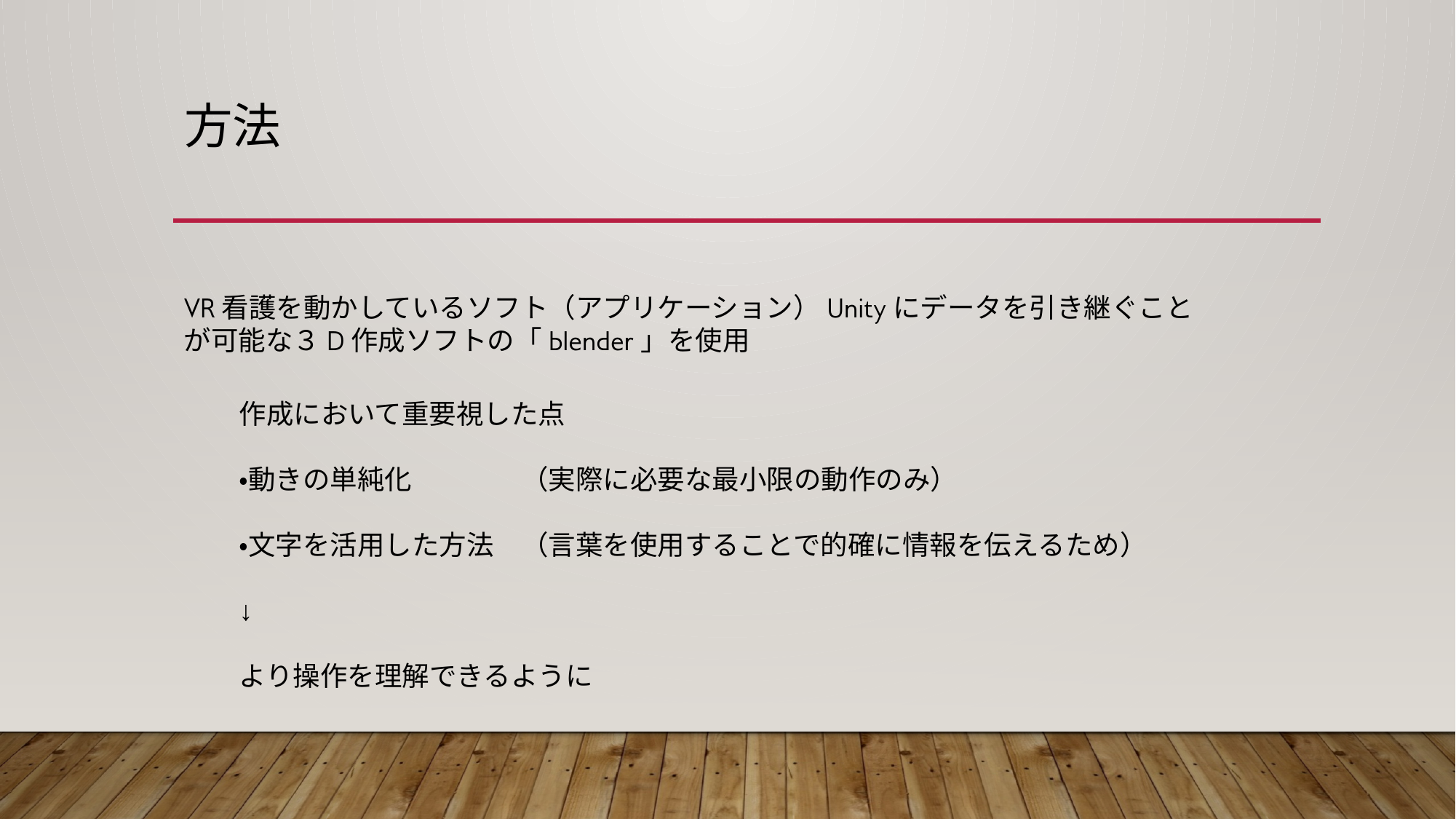

# 方法
VR看護を動かしているソフト（アプリケーション）Unityにデータを引き継ぐことが可能な３D作成ソフトの「blender」を使用

作成において重要視した点

・動きの単純化　　　　（実際に必要な最小限の動作のみ）

・文字を活用した方法　（言葉を使用することで的確に情報を伝えるため）

↓

より操作を理解できるように